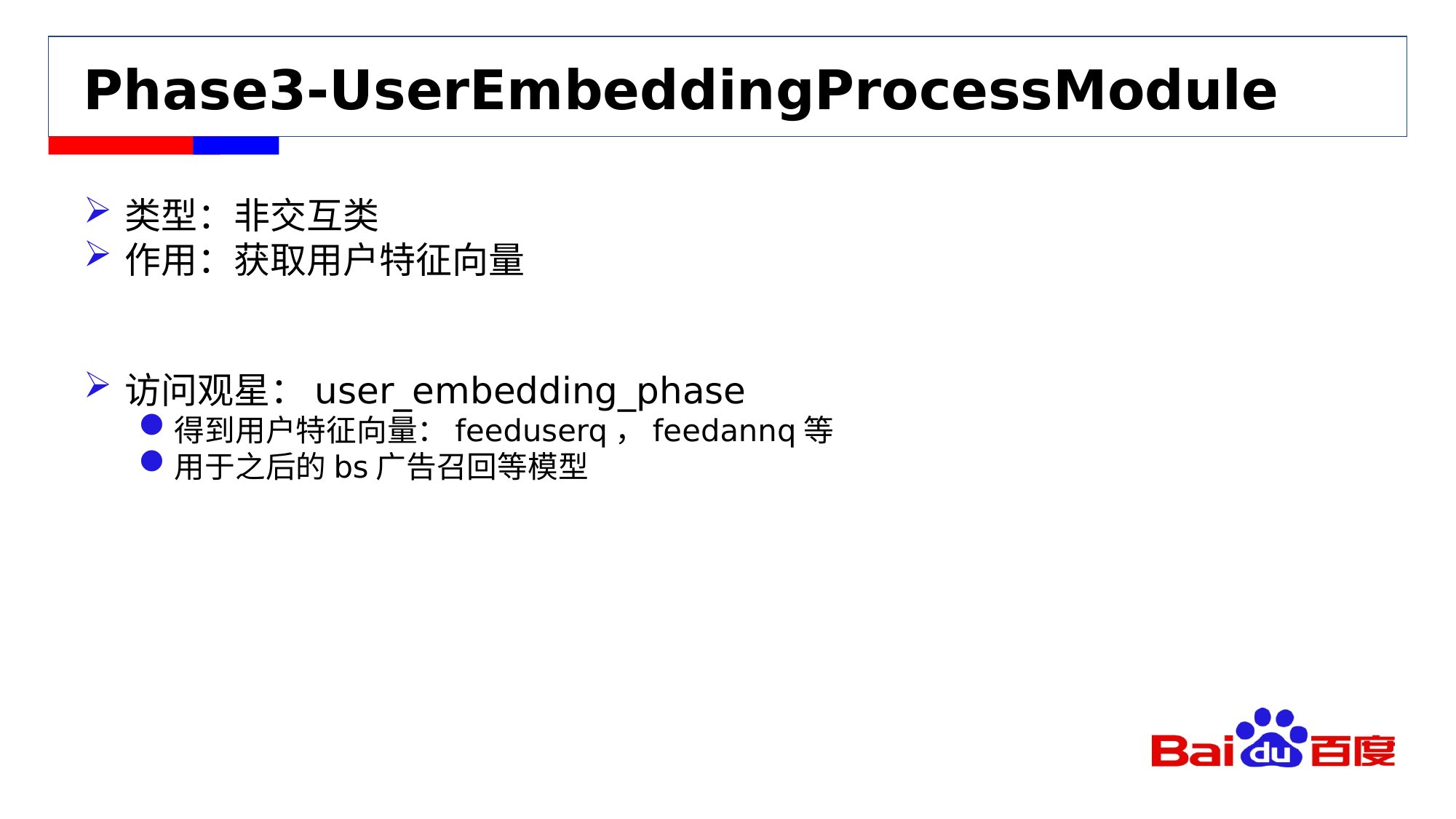

# Phase3-UserEmbeddingProcessModule
类型：非交互类
作用：获取用户特征向量

访问观星：user_embedding_phase
得到用户特征向量：feeduserq，feedannq等
用于之后的bs广告召回等模型